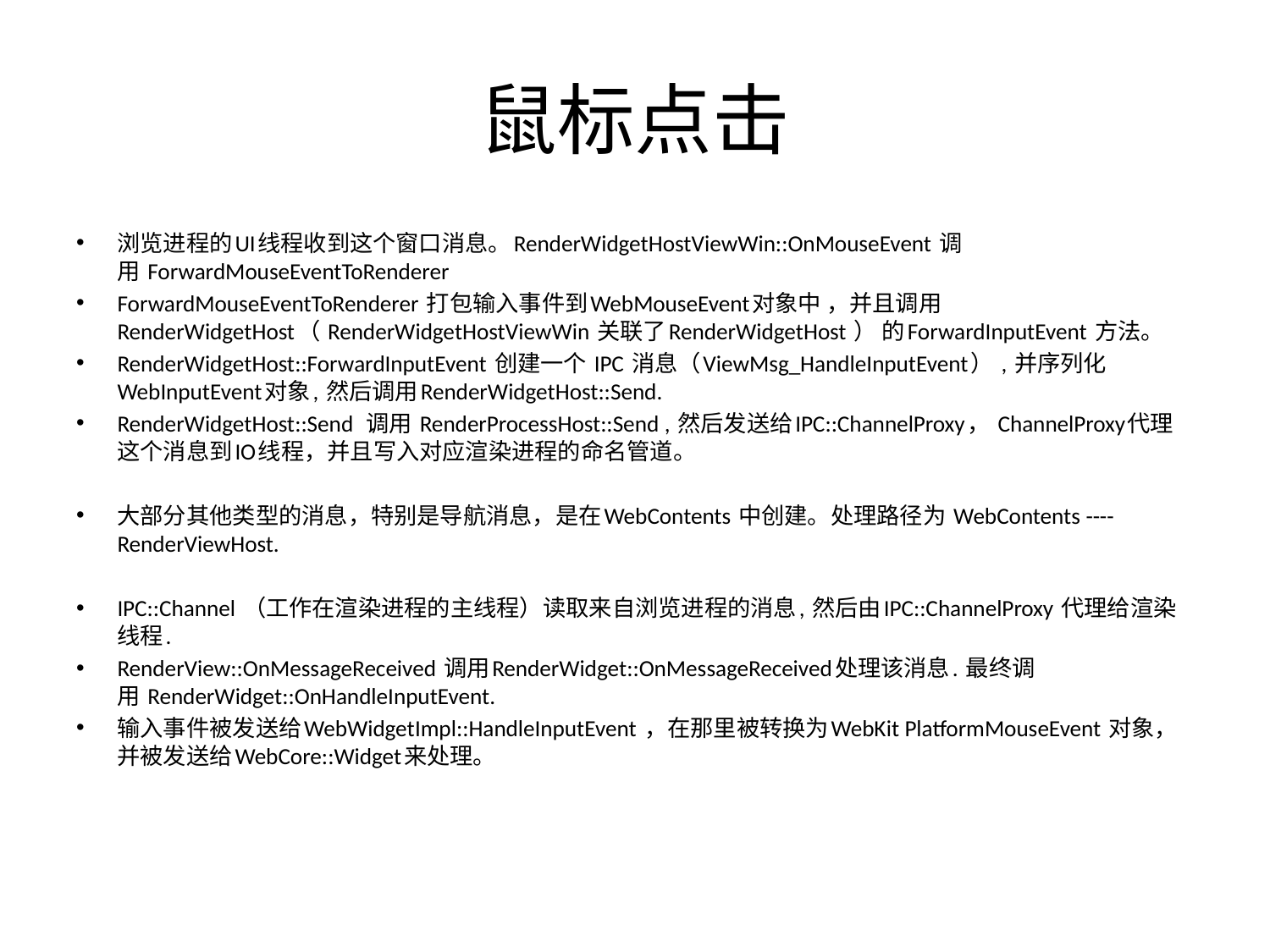

# 鼠标点击
浏览进程的UI线程收到这个窗口消息。RenderWidgetHostViewWin::OnMouseEvent 调用 ForwardMouseEventToRenderer
ForwardMouseEventToRenderer 打包输入事件到WebMouseEvent对象中 ，并且调用RenderWidgetHost（ RenderWidgetHostViewWin 关联了RenderWidgetHost ） 的ForwardInputEvent 方法。
RenderWidgetHost::ForwardInputEvent 创建一个 IPC 消息（ViewMsg_HandleInputEvent） , 并序列化WebInputEvent对象, 然后调用RenderWidgetHost::Send.
RenderWidgetHost::Send  调用 RenderProcessHost::Send , 然后发送给IPC::ChannelProxy， ChannelProxy代理这个消息到IO线程，并且写入对应渲染进程的命名管道。

大部分其他类型的消息，特别是导航消息，是在WebContents 中创建。处理路径为 WebContents ----RenderViewHost.

IPC::Channel （工作在渲染进程的主线程）读取来自浏览进程的消息, 然后由IPC::ChannelProxy 代理给渲染线程.
RenderView::OnMessageReceived 调用RenderWidget::OnMessageReceived处理该消息. 最终调用 RenderWidget::OnHandleInputEvent.
输入事件被发送给WebWidgetImpl::HandleInputEvent ，在那里被转换为WebKit PlatformMouseEvent 对象，并被发送给WebCore::Widget来处理。